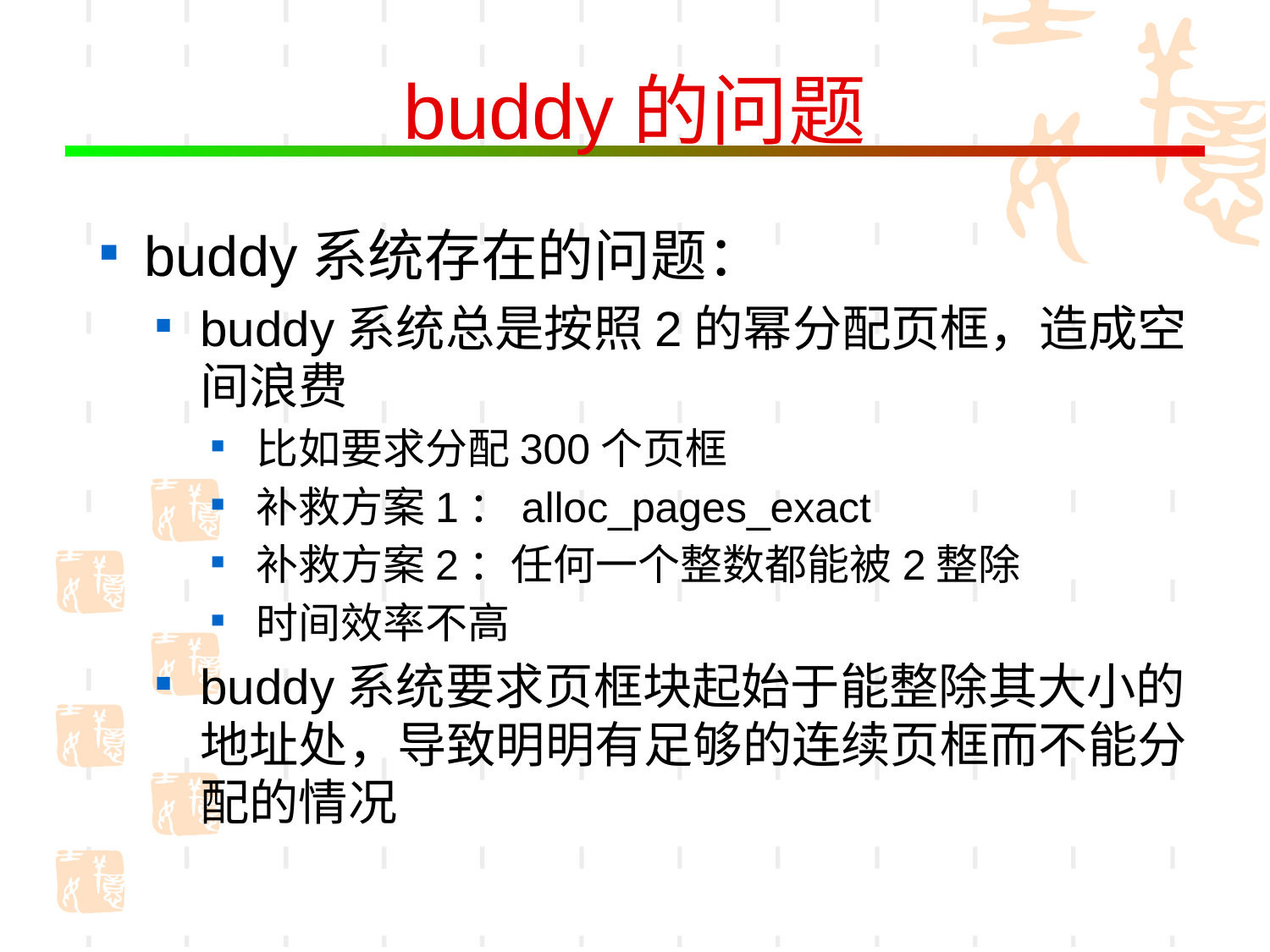

# buddy的问题
buddy系统存在的问题：
buddy系统总是按照2的幂分配页框，造成空间浪费
比如要求分配300个页框
补救方案1：alloc_pages_exact
补救方案2：任何一个整数都能被2整除
时间效率不高
buddy系统要求页框块起始于能整除其大小的地址处，导致明明有足够的连续页框而不能分配的情况